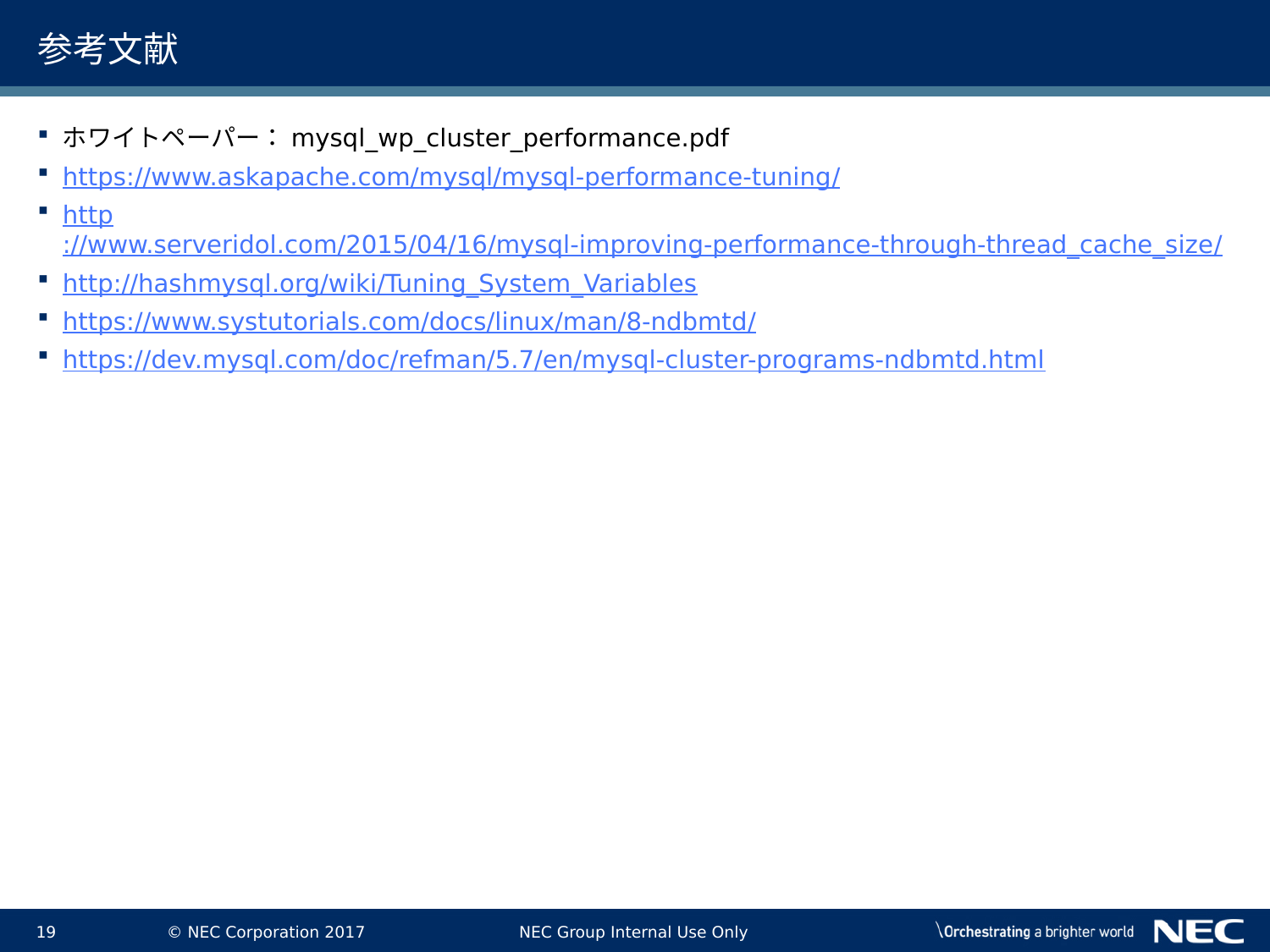

# 参考文献
ホワイトペーパー：mysql_wp_cluster_performance.pdf
https://www.askapache.com/mysql/mysql-performance-tuning/
http://www.serveridol.com/2015/04/16/mysql-improving-performance-through-thread_cache_size/
http://hashmysql.org/wiki/Tuning_System_Variables
https://www.systutorials.com/docs/linux/man/8-ndbmtd/
https://dev.mysql.com/doc/refman/5.7/en/mysql-cluster-programs-ndbmtd.html